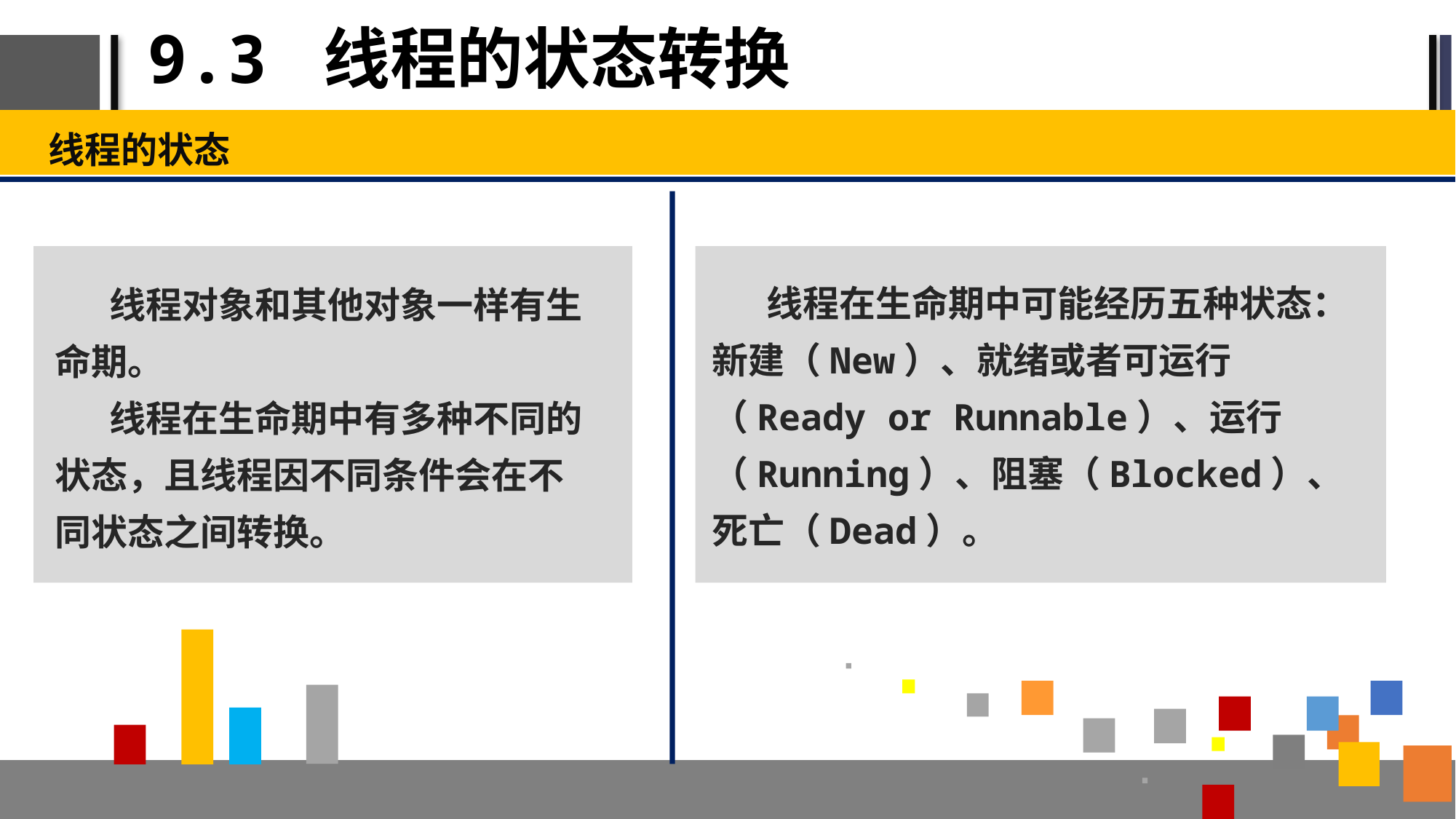

# 9.3 线程的状态转换

线程的状态

线程在生命期中可能经历五种状态：新建（New）、就绪或者可运行（Ready or Runnable）、运行（Running）、阻塞（Blocked）、死亡（Dead）。
线程对象和其他对象一样有生命期。
线程在生命期中有多种不同的状态，且线程因不同条件会在不同状态之间转换。